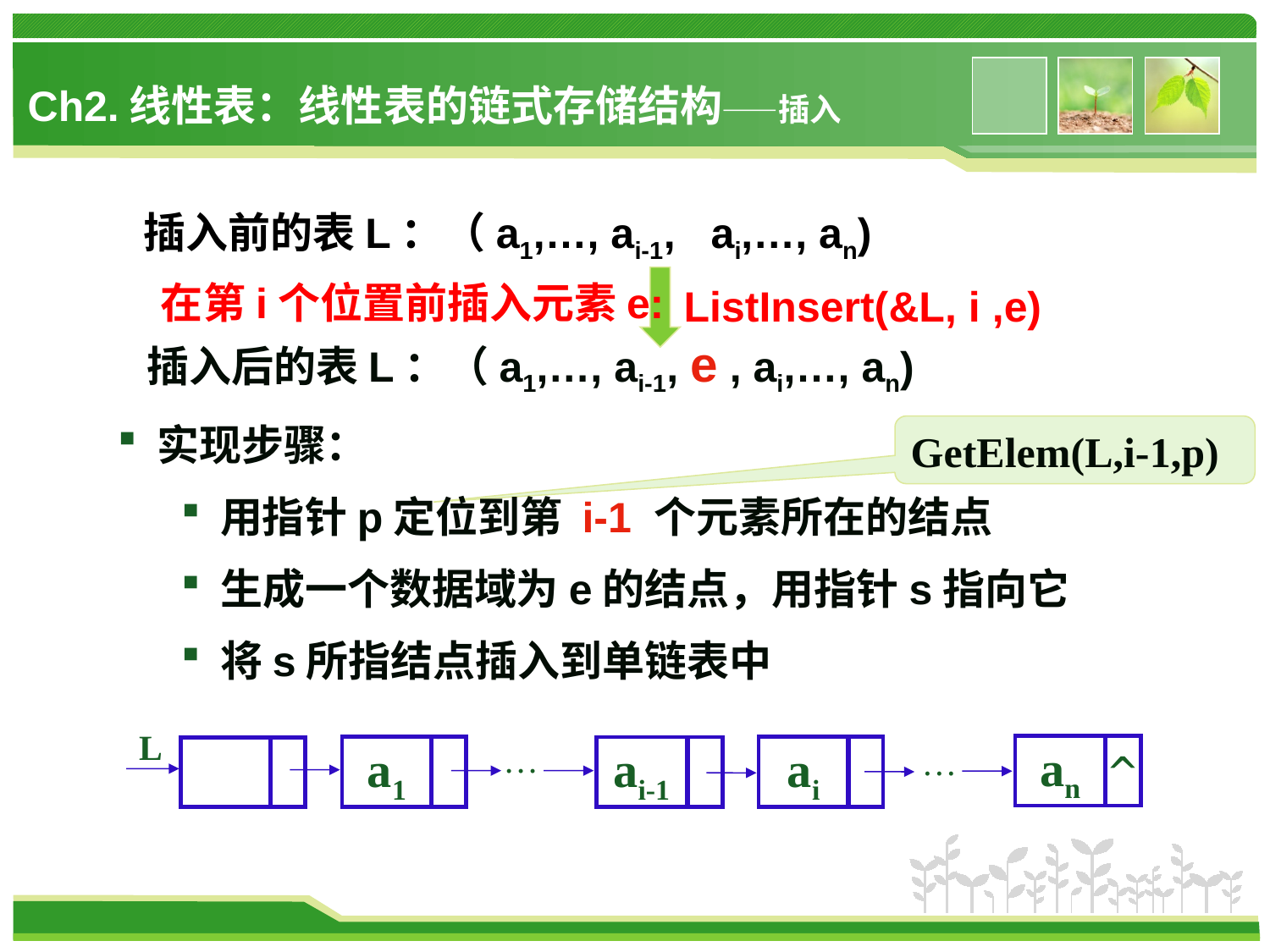

# Ch2.线性表：线性表的链式存储结构——插入
      插入前的表L：（a1,…, ai-1,   ai,…, an)

ListInsert(&L, i ,e)
在第i个位置前插入元素e:
  插入后的表L：（a1,…, ai-1, e , ai,…, an)
 实现步骤：
 用指针p定位到第 i-1 个元素所在的结点
 生成一个数据域为e的结点，用指针s指向它
 将s所指结点插入到单链表中
GetElem(L,i-1,p)
L
…
…
an
^
a1

ai

ai-1

51